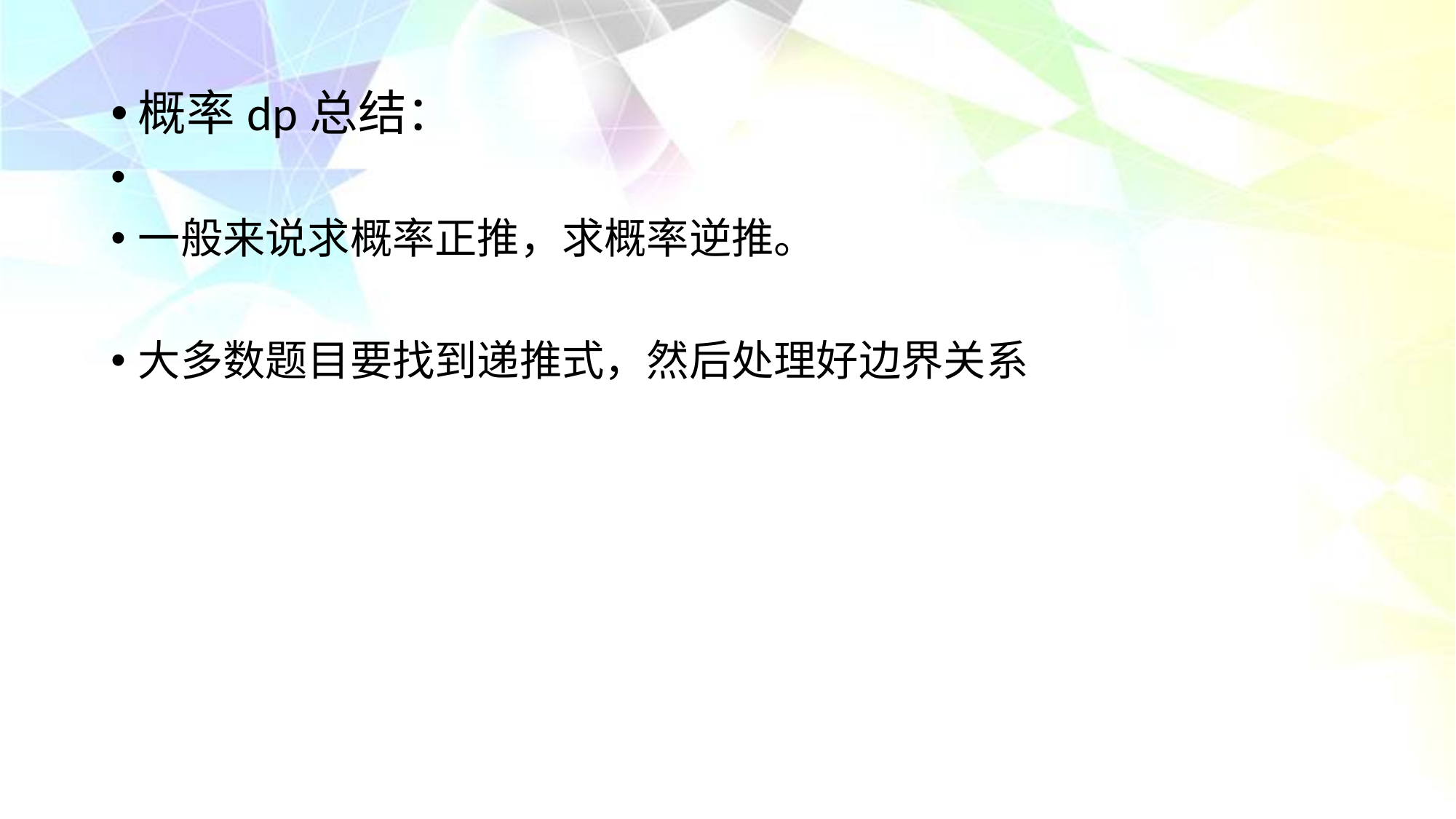

概率dp总结：

一般来说求概率正推，求概率逆推。

大多数题目要找到递推式，然后处理好边界关系